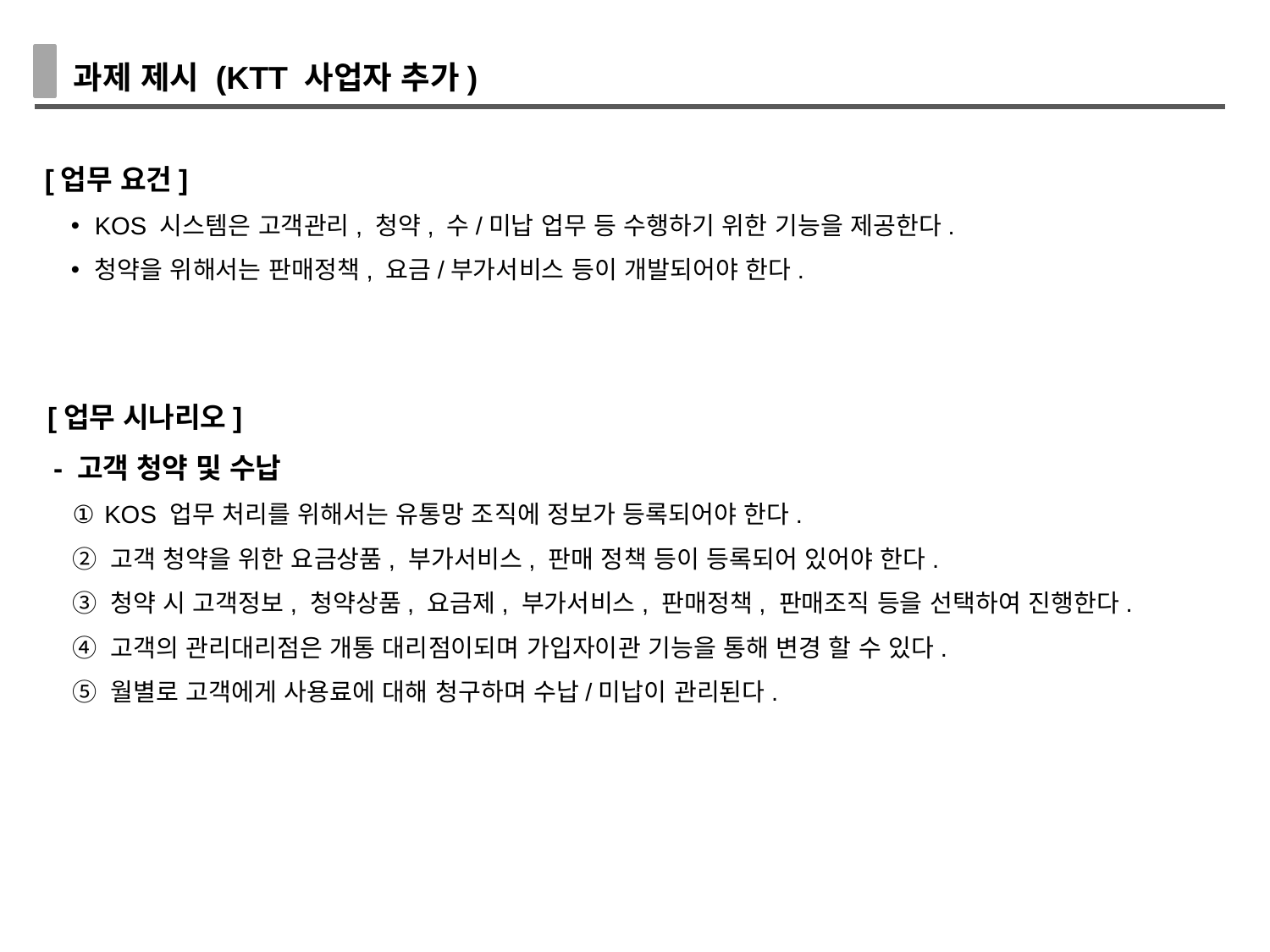

과제 제시 (KTT 사업자 추가)
[업무 요건]
KOS 시스템은 고객관리, 청약, 수/미납 업무 등 수행하기 위한 기능을 제공한다.
청약을 위해서는 판매정책, 요금/부가서비스 등이 개발되어야 한다.
[업무 시나리오]
 - 고객 청약 및 수납
 KOS 업무 처리를 위해서는 유통망 조직에 정보가 등록되어야 한다.
 고객 청약을 위한 요금상품, 부가서비스, 판매 정책 등이 등록되어 있어야 한다.
 청약 시 고객정보, 청약상품, 요금제, 부가서비스, 판매정책, 판매조직 등을 선택하여 진행한다.
 고객의 관리대리점은 개통 대리점이되며 가입자이관 기능을 통해 변경 할 수 있다.
 월별로 고객에게 사용료에 대해 청구하며 수납/미납이 관리된다.